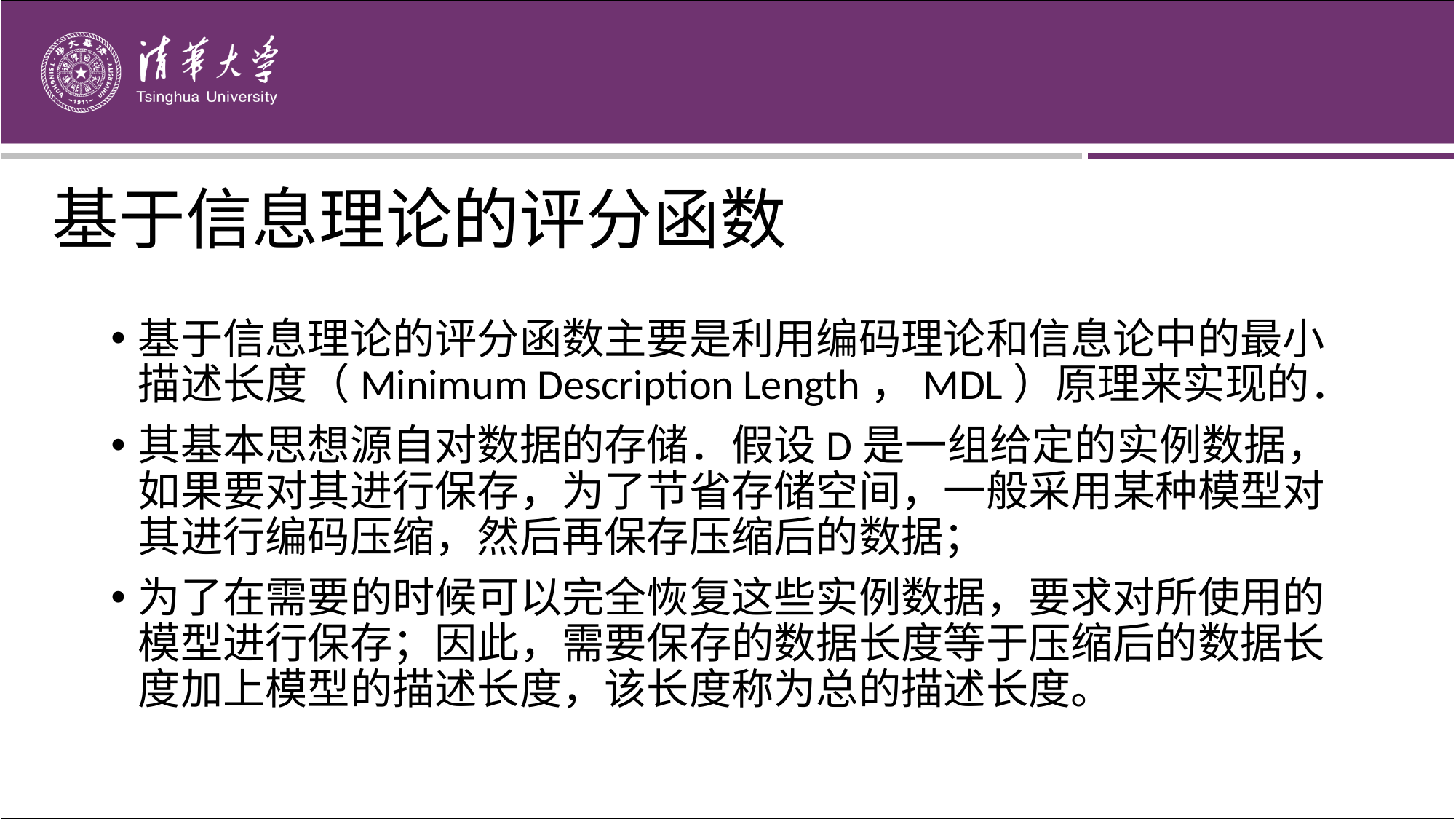

基于信息理论的评分函数
基于信息理论的评分函数主要是利用编码理论和信息论中的最小描述长度（Minimum Description Length，MDL）原理来实现的．
其基本思想源自对数据的存储．假设D是一组给定的实例数据，如果要对其进行保存，为了节省存储空间，一般采用某种模型对其进行编码压缩，然后再保存压缩后的数据；
为了在需要的时候可以完全恢复这些实例数据，要求对所使用的模型进行保存；因此，需要保存的数据长度等于压缩后的数据长度加上模型的描述长度，该长度称为总的描述长度。